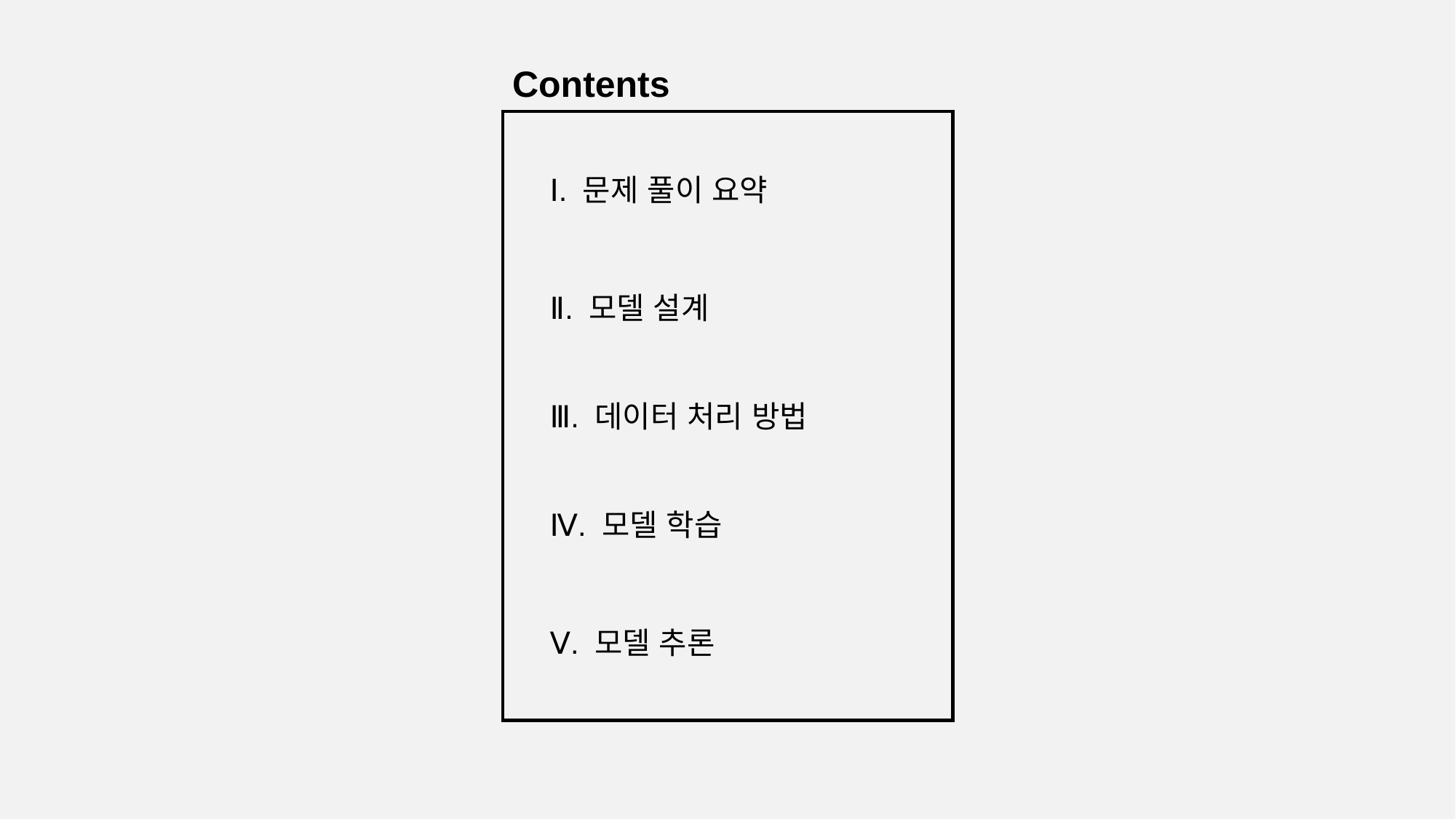

Contents

Ⅰ. 문제 풀이 요약
Ⅱ. 모델 설계
Ⅲ. 데이터 처리 방법
Ⅳ. 모델 학습
Ⅴ. 모델 추론